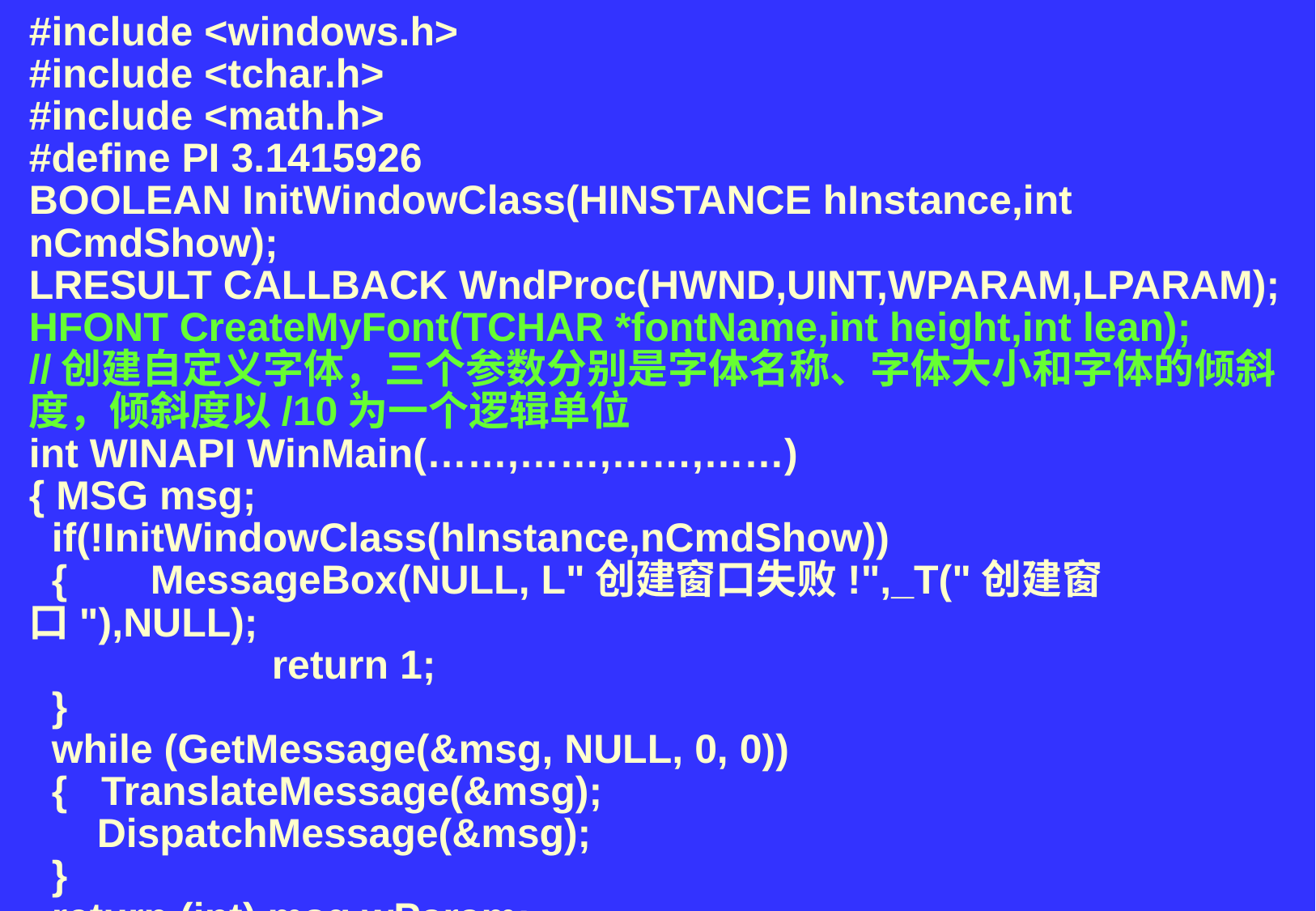

#include <windows.h>
#include <tchar.h>
#include <math.h>
#define PI 3.1415926
BOOLEAN InitWindowClass(HINSTANCE hInstance,int nCmdShow);
LRESULT CALLBACK WndProc(HWND,UINT,WPARAM,LPARAM);
HFONT CreateMyFont(TCHAR *fontName,int height,int lean);
//创建自定义字体，三个参数分别是字体名称、字体大小和字体的倾斜度，倾斜度以/10为一个逻辑单位
int WINAPI WinMain(……,……,……,……)
{ MSG msg;
  if(!InitWindowClass(hInstance,nCmdShow))
  {	MessageBox(NULL, L"创建窗口失败!",_T("创建窗口"),NULL);
		return 1;
  }
  while (GetMessage(&msg, NULL, 0, 0))
  {   TranslateMessage(&msg);
      DispatchMessage(&msg);
  }
  return (int) msg.wParam;
}
34